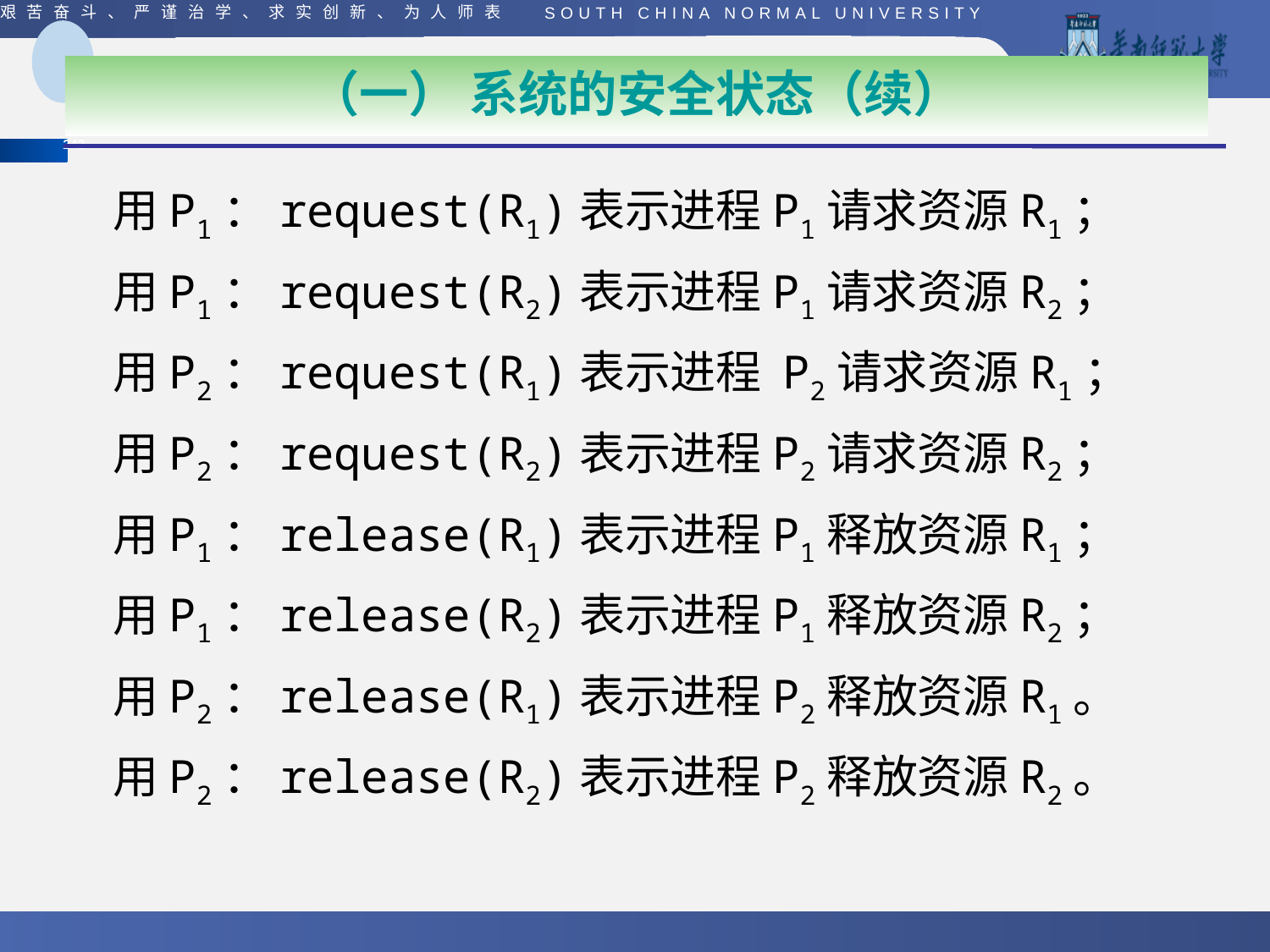

#
（一） 系统的安全状态（续）
  用P1：request(R1)表示进程P1请求资源R1；
  用P1：request(R2)表示进程P1请求资源R2；
  用P2：request(R1)表示进程 P2请求资源R1；
  用P2：request(R2)表示进程P2请求资源R2；
  用P1：release(R1)表示进程P1释放资源R1；
  用P1：release(R2)表示进程P1释放资源R2；
  用P2：release(R1)表示进程P2释放资源R1。
  用P2：release(R2)表示进程P2释放资源R2。

242